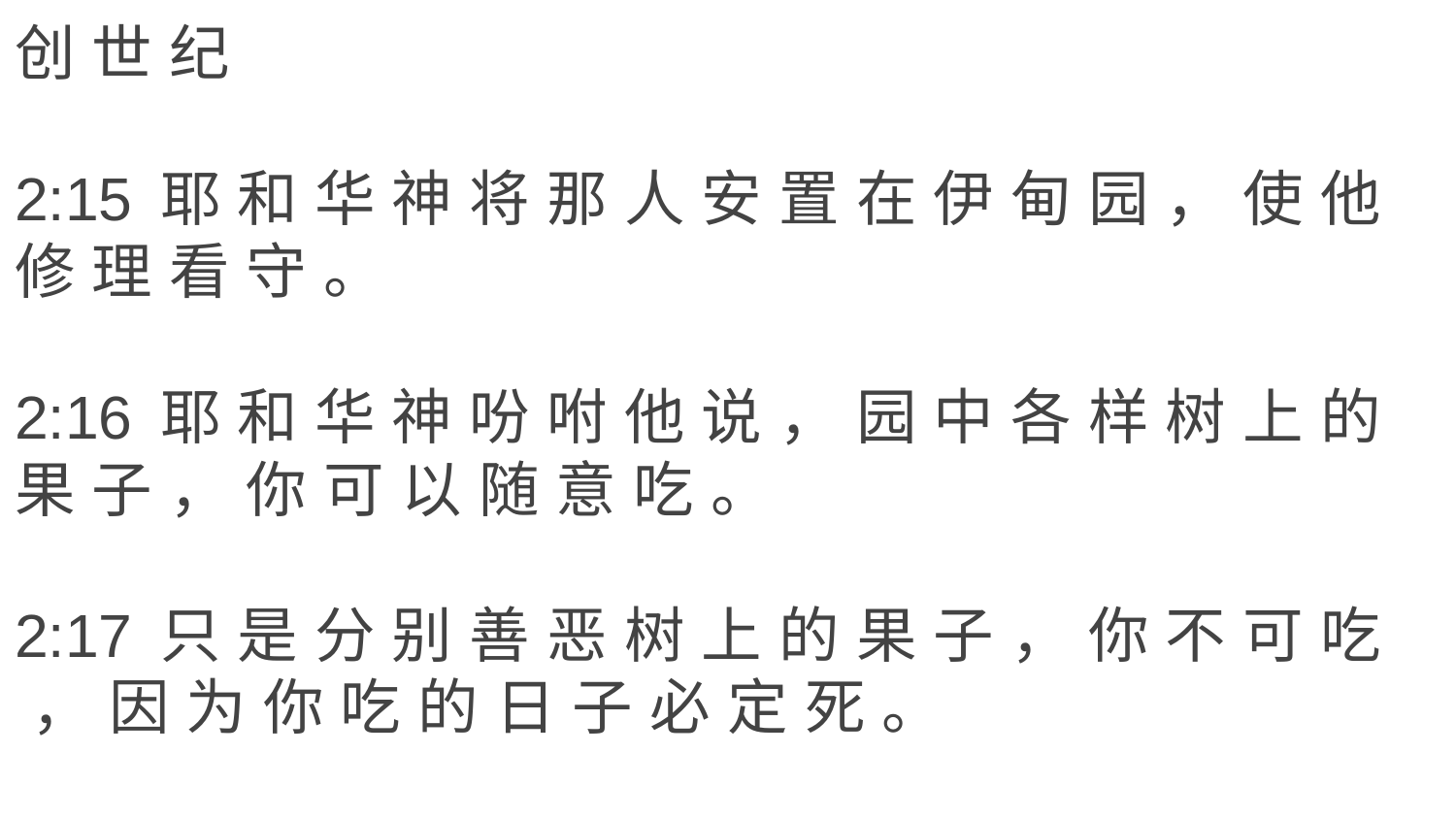

创 世 纪

2:15	耶 和 华 神 将 那 人 安 置 在 伊 甸 园 ， 使 他 修 理 看 守 。

2:16	耶 和 华 神 吩 咐 他 说 ， 园 中 各 样 树 上 的 果 子 ， 你 可 以 随 意 吃 。

2:17	只 是 分 别 善 恶 树 上 的 果 子 ， 你 不 可 吃 ， 因 为 你 吃 的 日 子 必 定 死 。